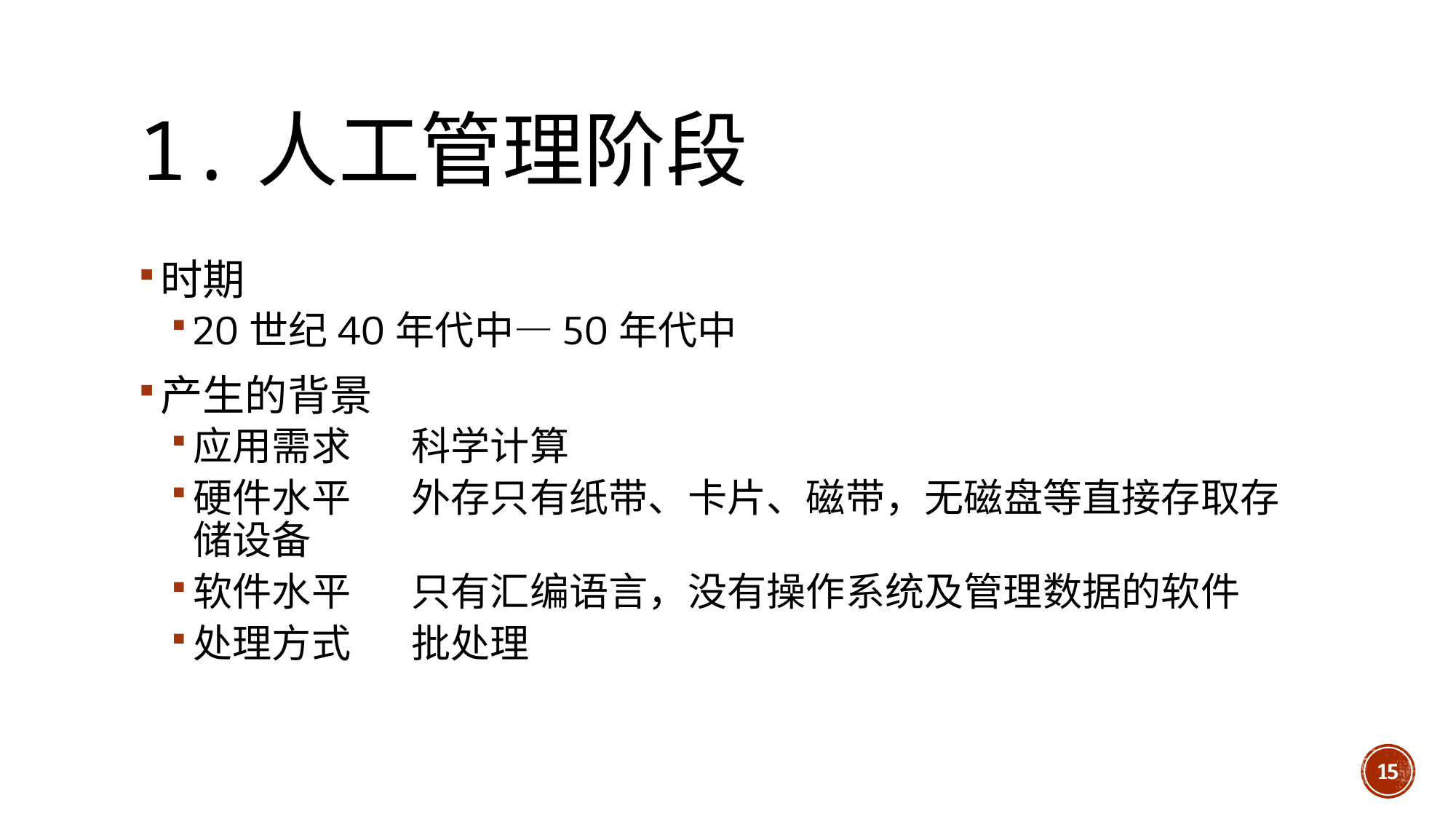

# 1.人工管理阶段
时期
20世纪40年代中—50年代中
产生的背景
应用需求	科学计算
硬件水平	外存只有纸带、卡片、磁带，无磁盘等直接存取存储设备
软件水平	只有汇编语言，没有操作系统及管理数据的软件
处理方式	批处理

15